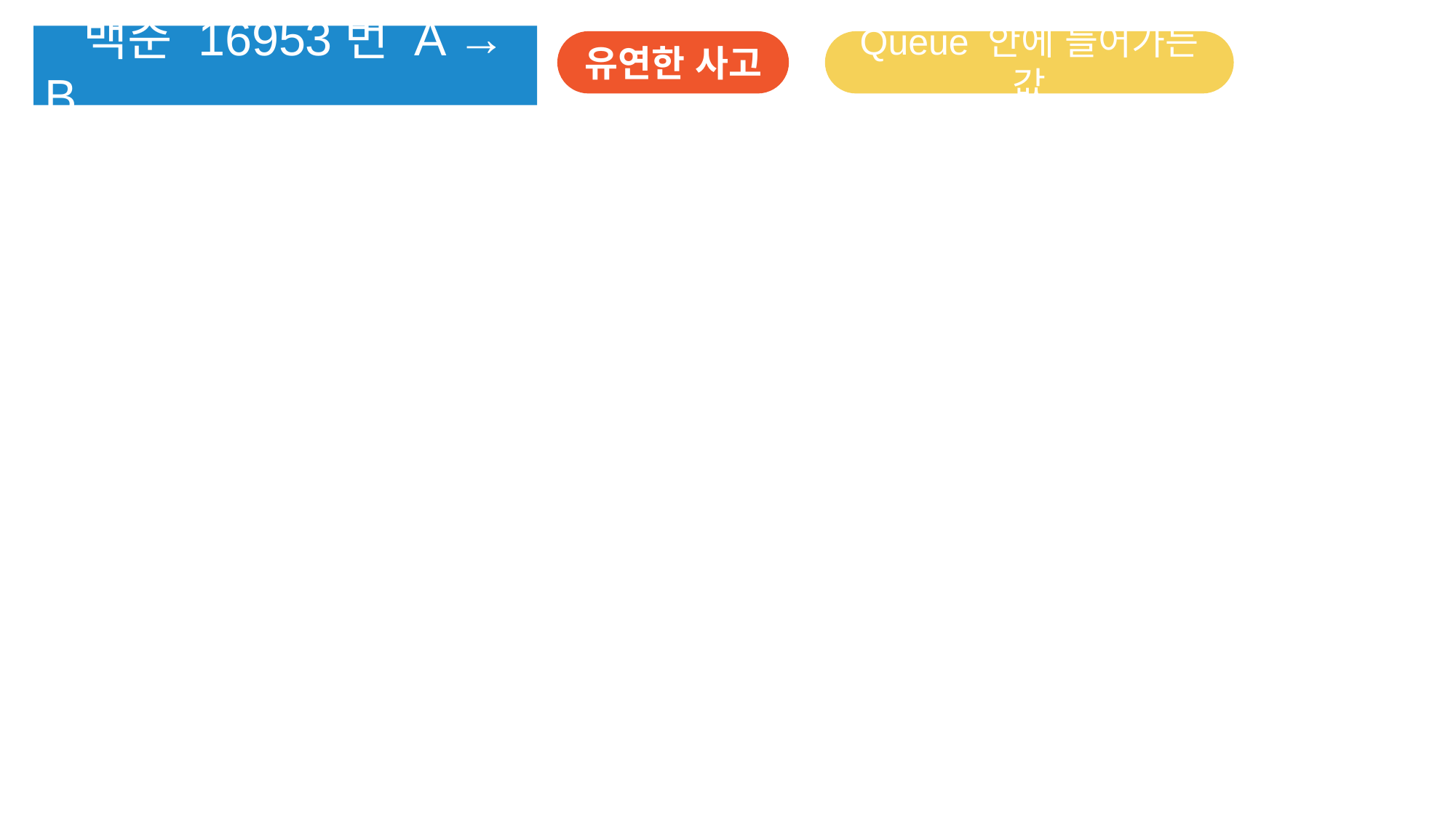

백준 16953번 A → B
Queue 안에 들어가는 값
유연한 사고